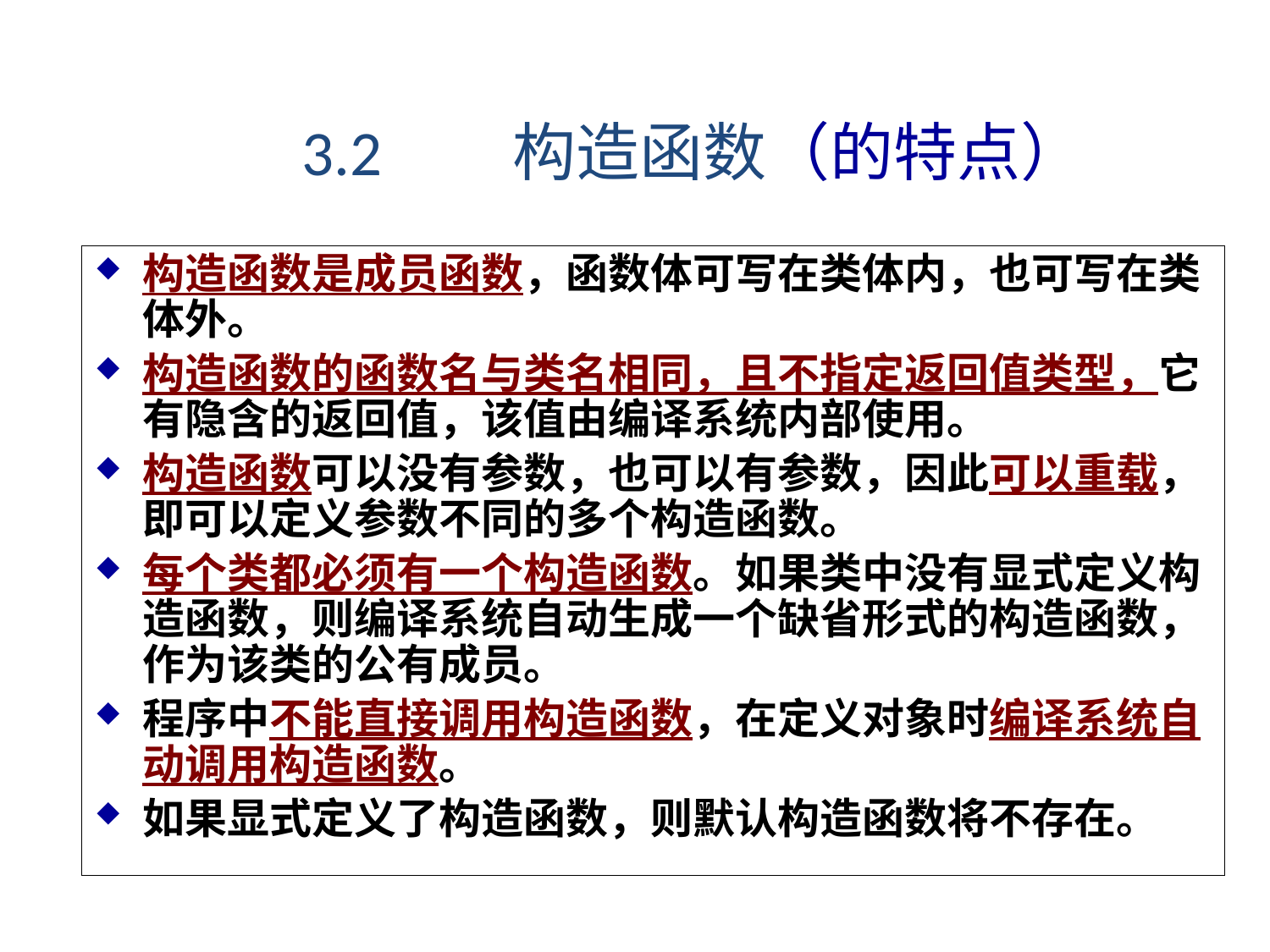

3.2        构造函数（的特点）
构造函数是成员函数，函数体可写在类体内，也可写在类体外。
构造函数的函数名与类名相同，且不指定返回值类型，它有隐含的返回值，该值由编译系统内部使用。
构造函数可以没有参数，也可以有参数，因此可以重载，即可以定义参数不同的多个构造函数。
每个类都必须有一个构造函数。如果类中没有显式定义构造函数，则编译系统自动生成一个缺省形式的构造函数，作为该类的公有成员。
程序中不能直接调用构造函数，在定义对象时编译系统自动调用构造函数。
如果显式定义了构造函数，则默认构造函数将不存在。